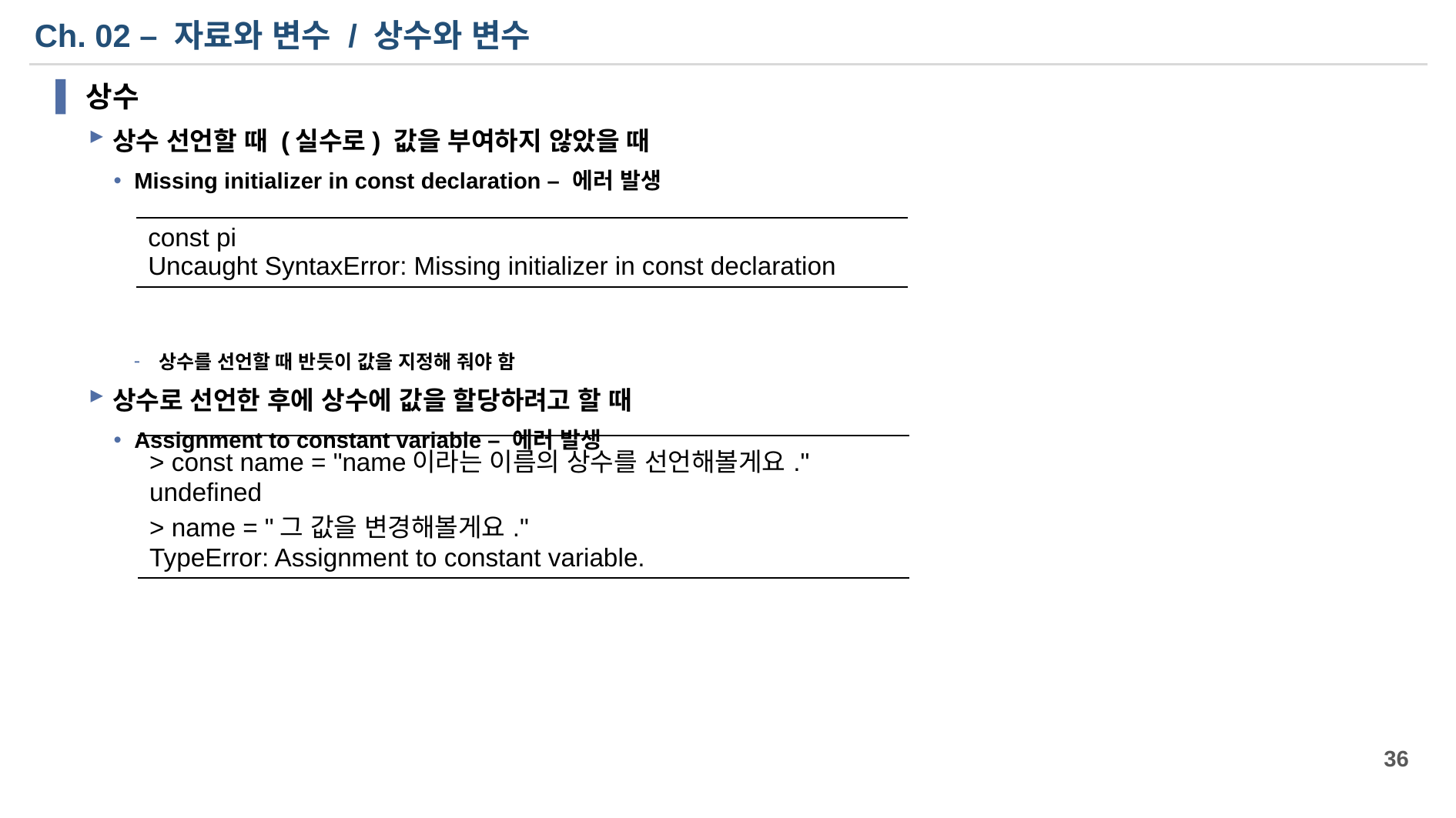

# Ch. 02 – 자료와 변수 / 상수와 변수
상수
상수 선언할 때 (실수로) 값을 부여하지 않았을 때
Missing initializer in const declaration – 에러 발생

상수를 선언할 때 반듯이 값을 지정해 줘야 함
상수로 선언한 후에 상수에 값을 할당하려고 할 때
Assignment to constant variable – 에러 발생

| const pi Uncaught SyntaxError: Missing initializer in const declaration |
| --- |
| > const name = "name이라는 이름의 상수를 선언해볼게요." undefined > name = "그 값을 변경해볼게요." TypeError: Assignment to constant variable. |
| --- |
36